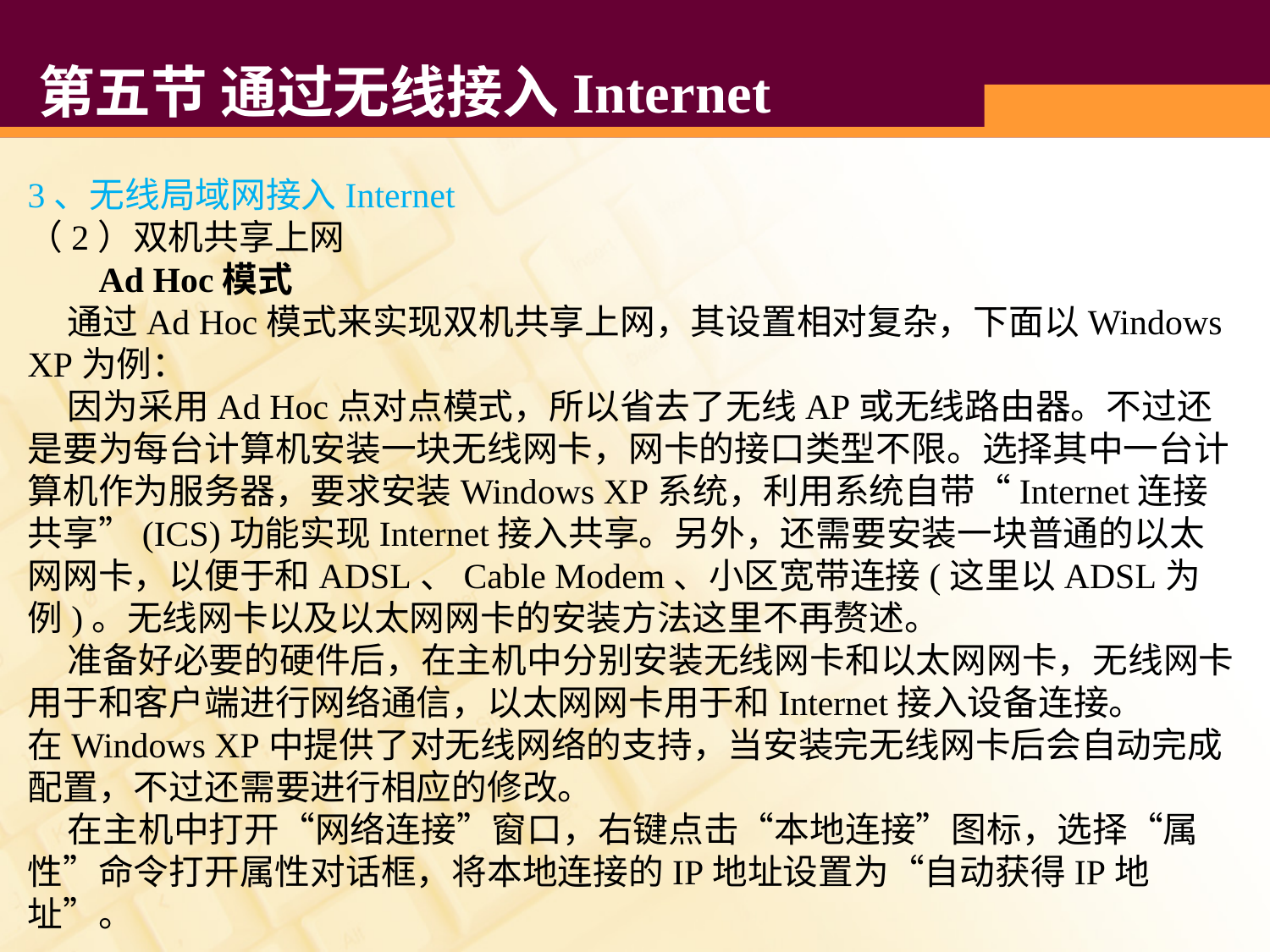

# 第五节 通过无线接入Internet
3、无线局域网接入Internet
（2）双机共享上网
        Ad Hoc模式
    通过Ad Hoc模式来实现双机共享上网，其设置相对复杂，下面以Windows XP为例：
    因为采用Ad Hoc点对点模式，所以省去了无线AP或无线路由器。不过还是要为每台计算机安装一块无线网卡，网卡的接口类型不限。选择其中一台计算机作为服务器，要求安装Windows XP系统，利用系统自带“Internet连接共享”(ICS)功能实现Internet接入共享。另外，还需要安装一块普通的以太网网卡，以便于和ADSL、Cable Modem、小区宽带连接(这里以ADSL为例)。无线网卡以及以太网网卡的安装方法这里不再赘述。
    准备好必要的硬件后，在主机中分别安装无线网卡和以太网网卡，无线网卡用于和客户端进行网络通信，以太网网卡用于和Internet接入设备连接。
在Windows XP中提供了对无线网络的支持，当安装完无线网卡后会自动完成配置，不过还需要进行相应的修改。
    在主机中打开“网络连接”窗口，右键点击“本地连接”图标，选择“属性”命令打开属性对话框，将本地连接的IP地址设置为“自动获得IP地址”。